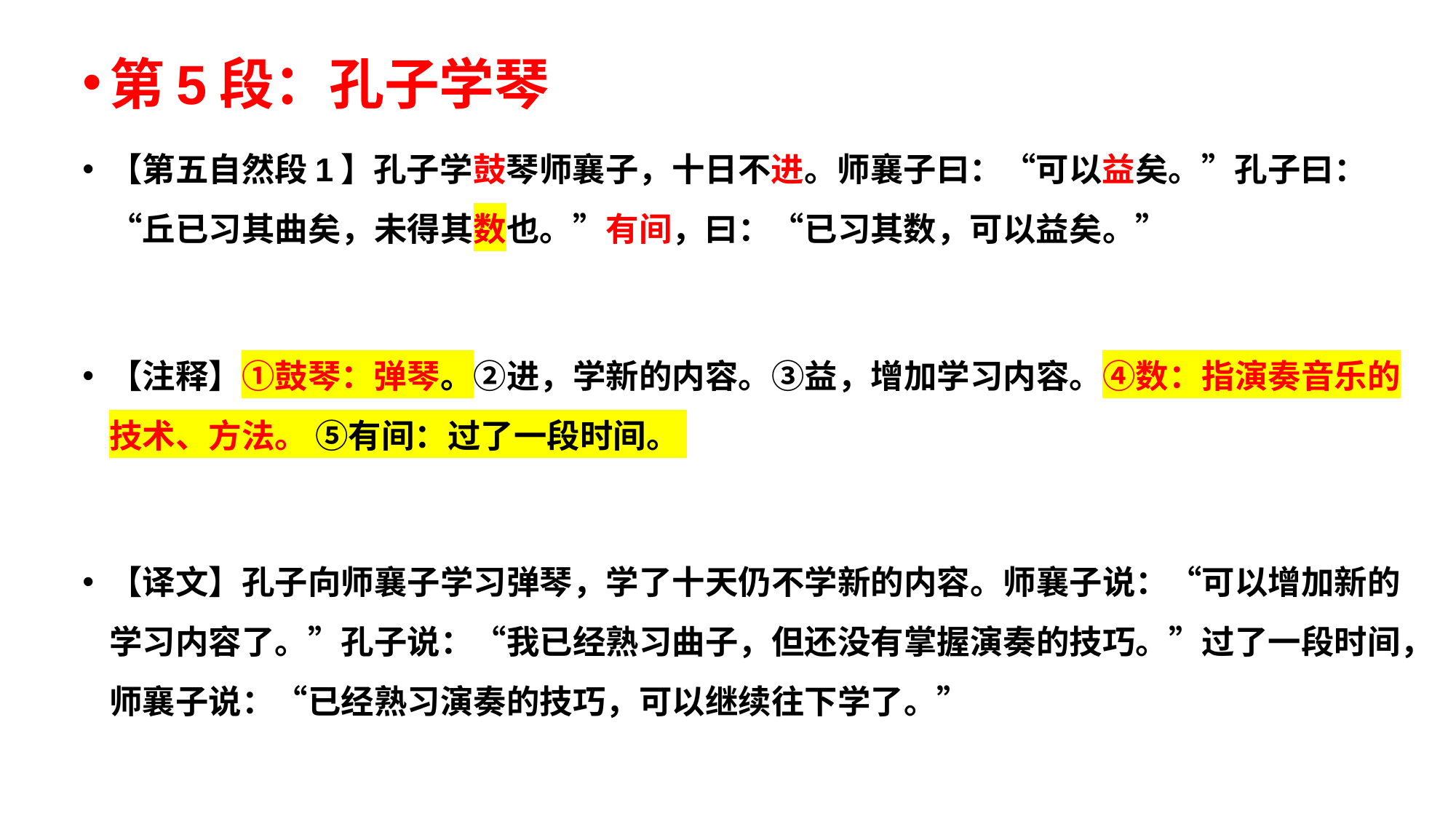

第5段：孔子学琴
【第五自然段1】孔子学鼓琴师襄子，十日不进。师襄子曰：“可以益矣。”孔子曰：“丘已习其曲矣，未得其数也。”有间，曰：“已习其数，可以益矣。”

【注释】①鼓琴：弹琴。②进，学新的内容。③益，增加学习内容。④数：指演奏音乐的技术、方法。 ⑤有间：过了一段时间。

【译文】孔子向师襄子学习弹琴，学了十天仍不学新的内容。师襄子说：“可以增加新的学习内容了。”孔子说：“我已经熟习曲子，但还没有掌握演奏的技巧。”过了一段时间，师襄子说：“已经熟习演奏的技巧，可以继续往下学了。”